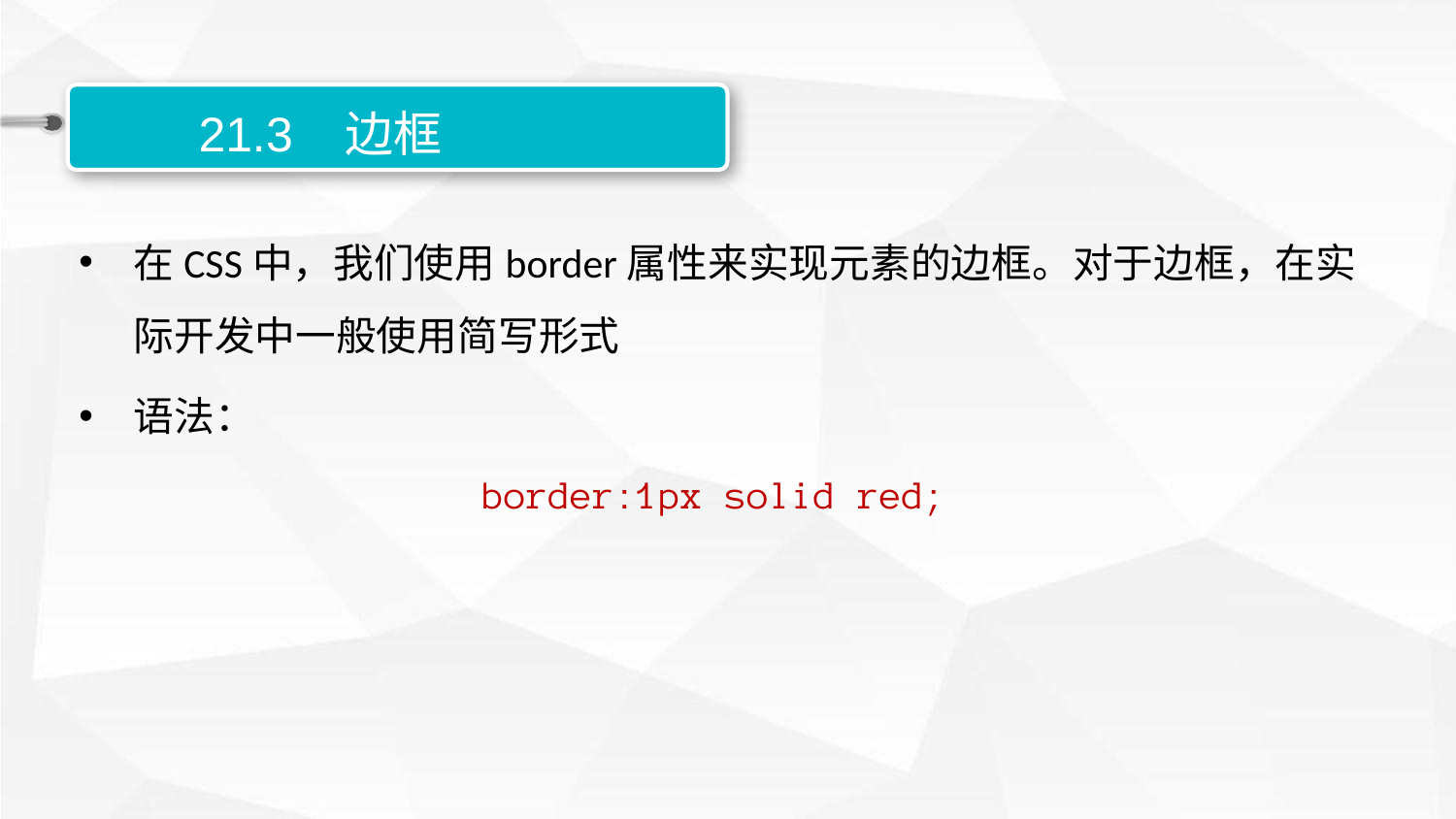

21.3   边框

在CSS中，我们使用border属性来实现元素的边框。对于边框，在实际开发中一般使用简写形式
语法：
border:1px solid red;